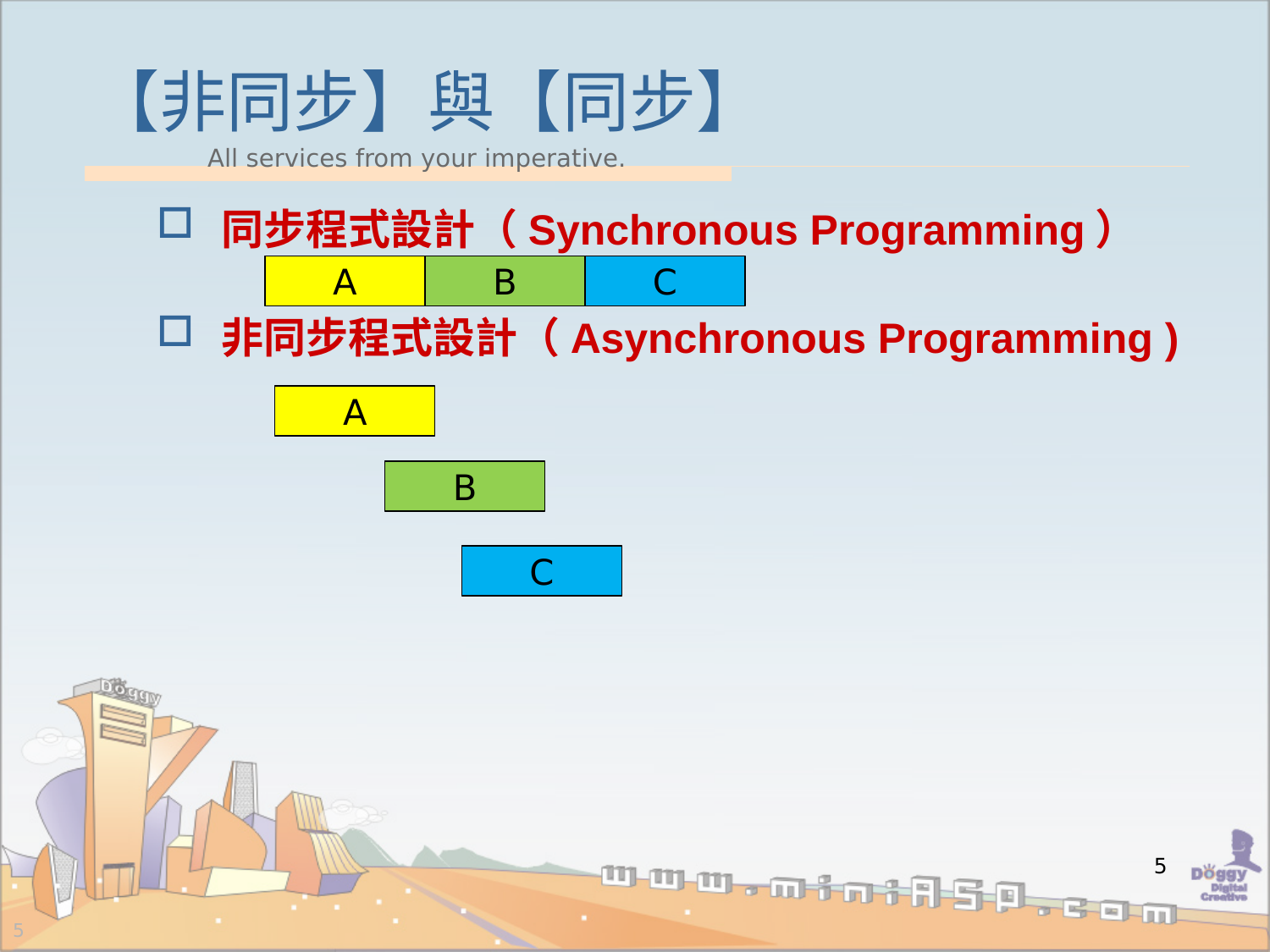

# 【非同步】與【同步】
同步程式設計（Synchronous Programming）

非同步程式設計（Asynchronous Programming )
A
B
C
A
B
C
5